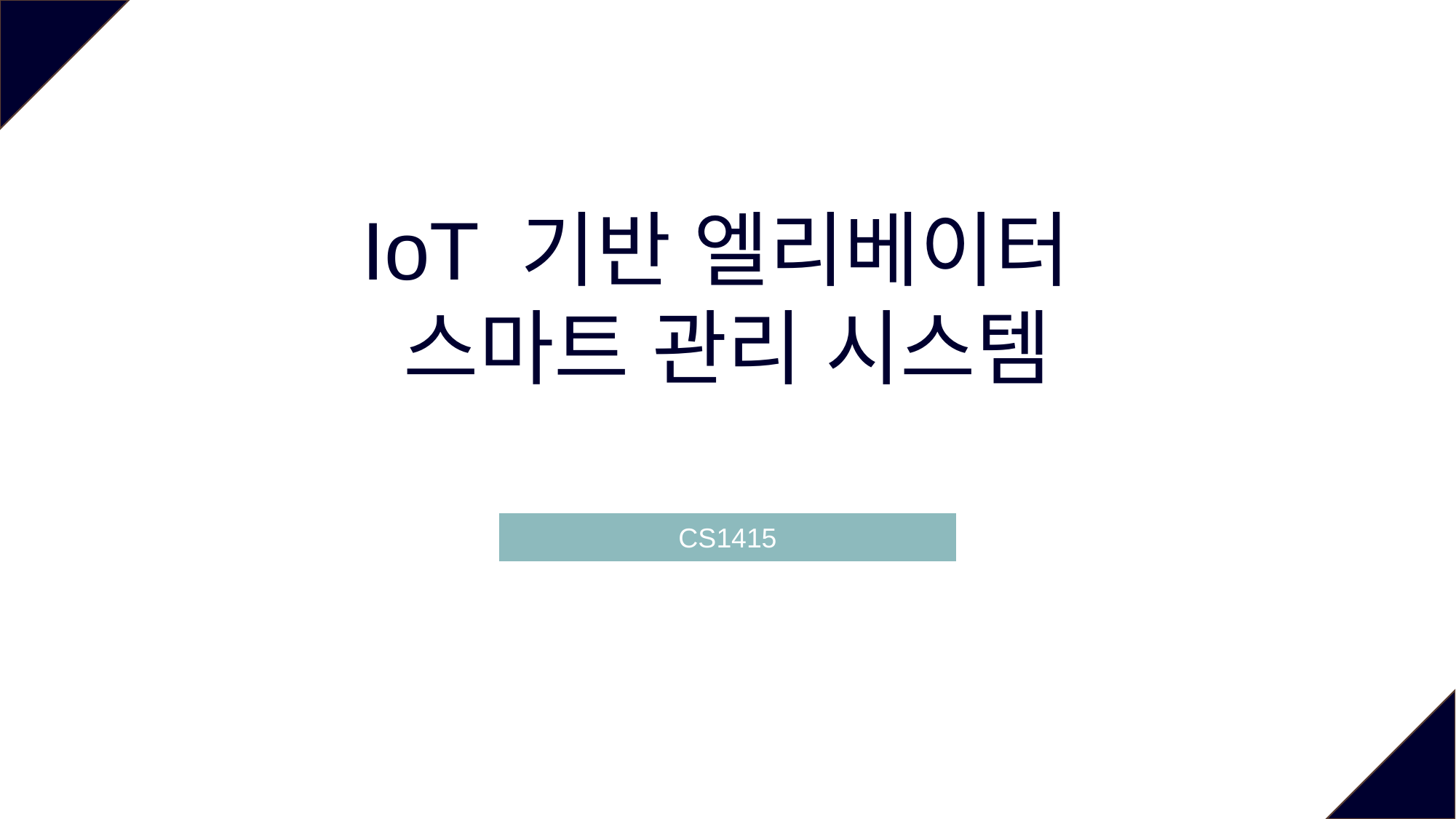

IoT 기반 엘리베이터
스마트 관리 시스템
CS1415